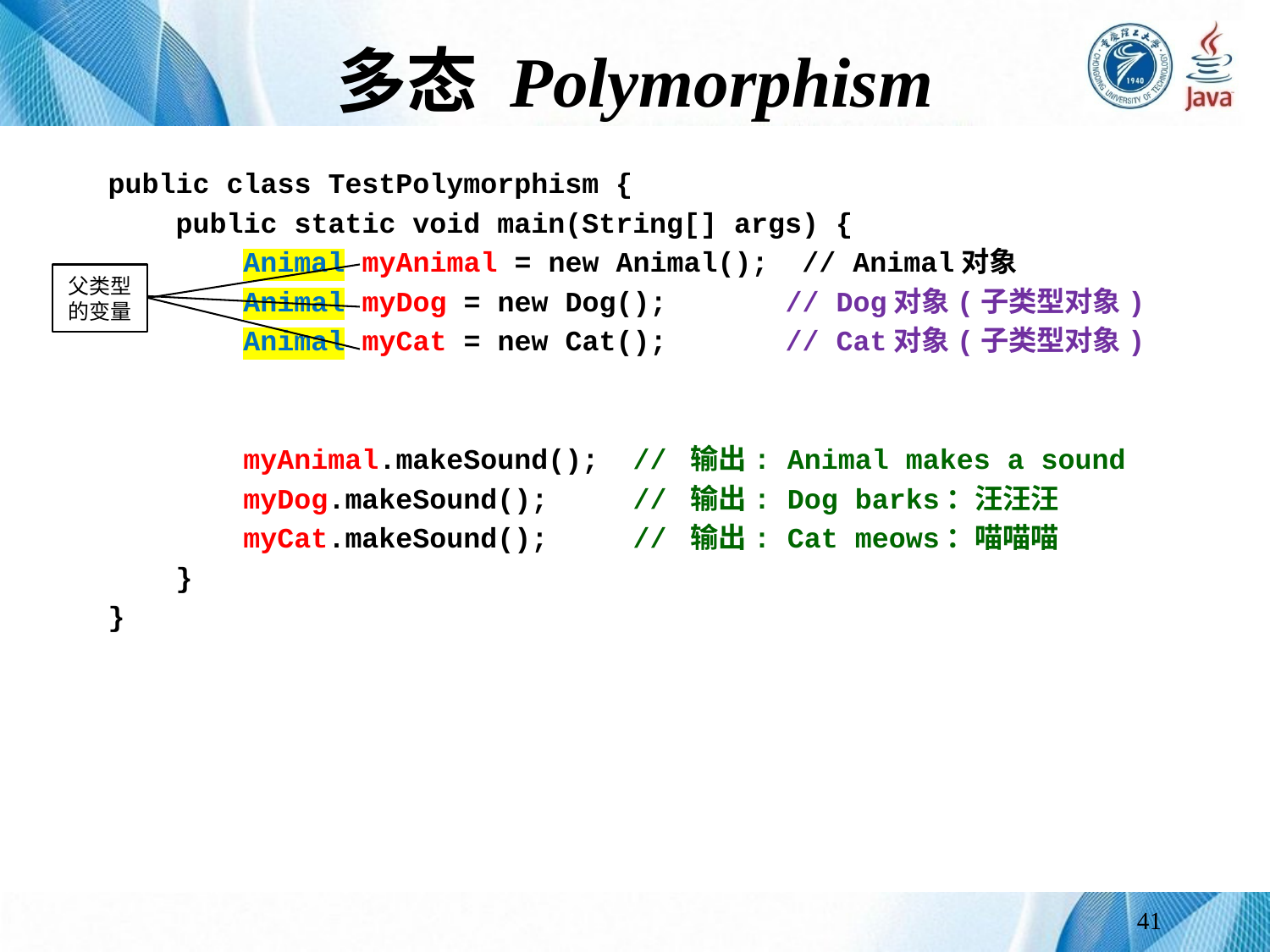

# 多态 Polymorphism
public class TestPolymorphism {
    public static void main(String[] args) {
        Animal myAnimal = new Animal();  // Animal对象
        Animal myDog = new Dog();       // Dog对象(子类型对象)
        Animal myCat = new Cat();       // Cat对象(子类型对象)

        myAnimal.makeSound();  // 输出: Animal makes a sound
        myDog.makeSound();     // 输出: Dog barks：汪汪汪
        myCat.makeSound();     // 输出: Cat meows：喵喵喵
    }
}
父类型的变量
41